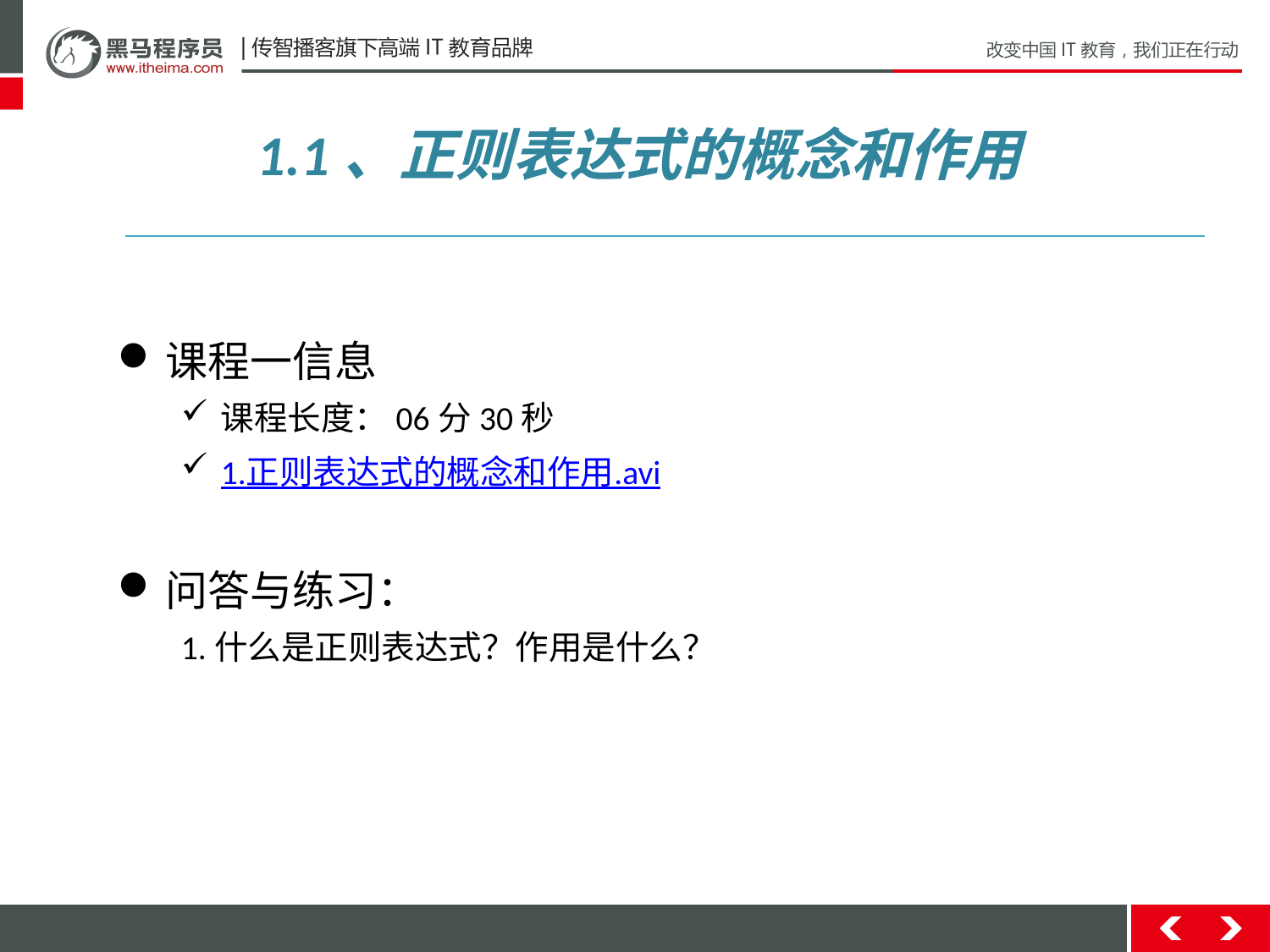

1.1、正则表达式的概念和作用

课程一信息
课程长度：06分30秒
1.正则表达式的概念和作用.avi

问答与练习：
1.什么是正则表达式？作用是什么？